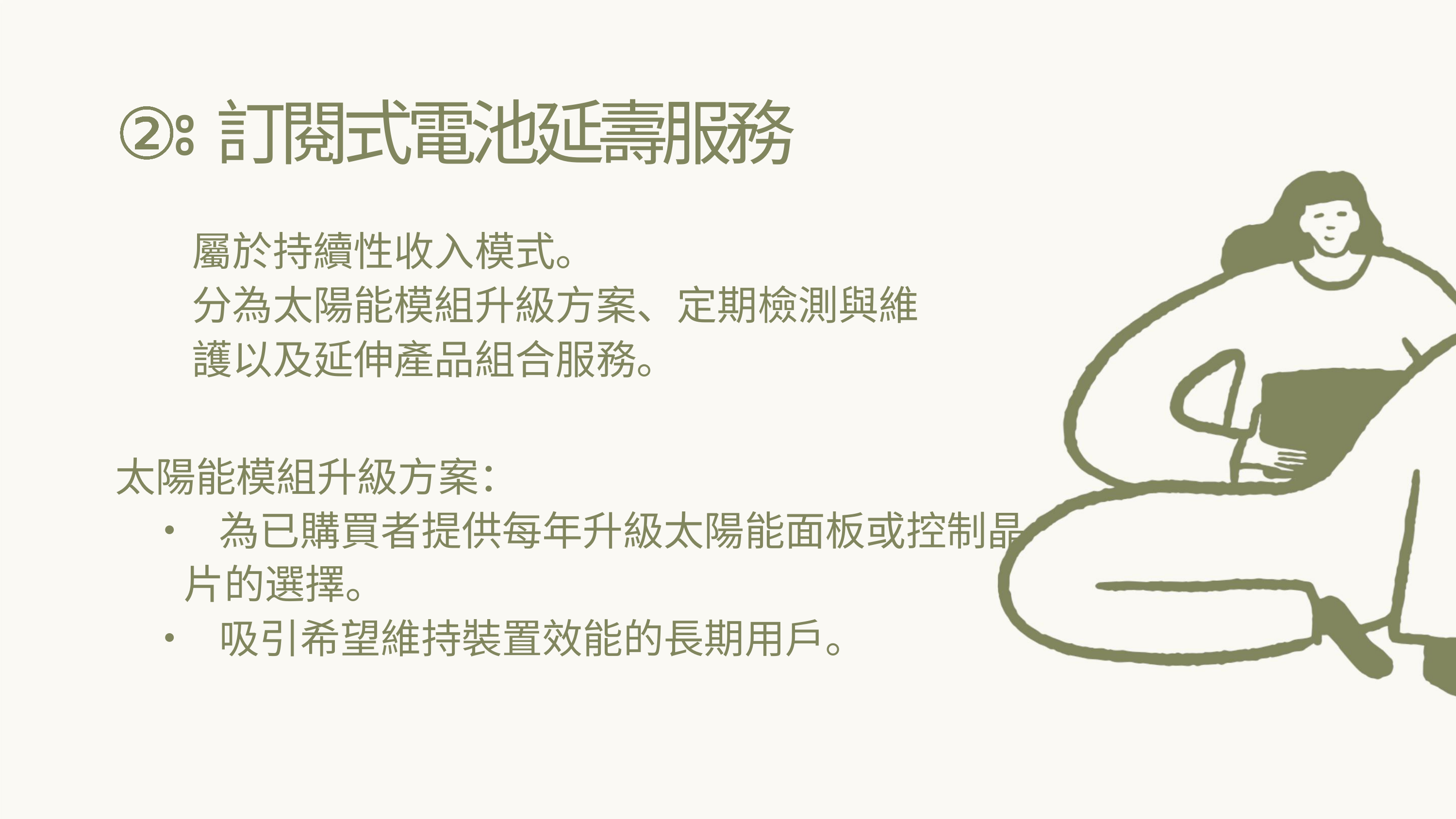

②ꢁ訂閱式電池延壽服務
屬於持續性收入模式。
分為太陽能模組升級方案、定期檢測與維
護以及延伸產品組合服務。
太陽能模組升級方案：
• 為已購買者提供每年升級太陽能面板或控制晶
片的選擇。
• 吸引希望維持裝置效能的長期用戶。